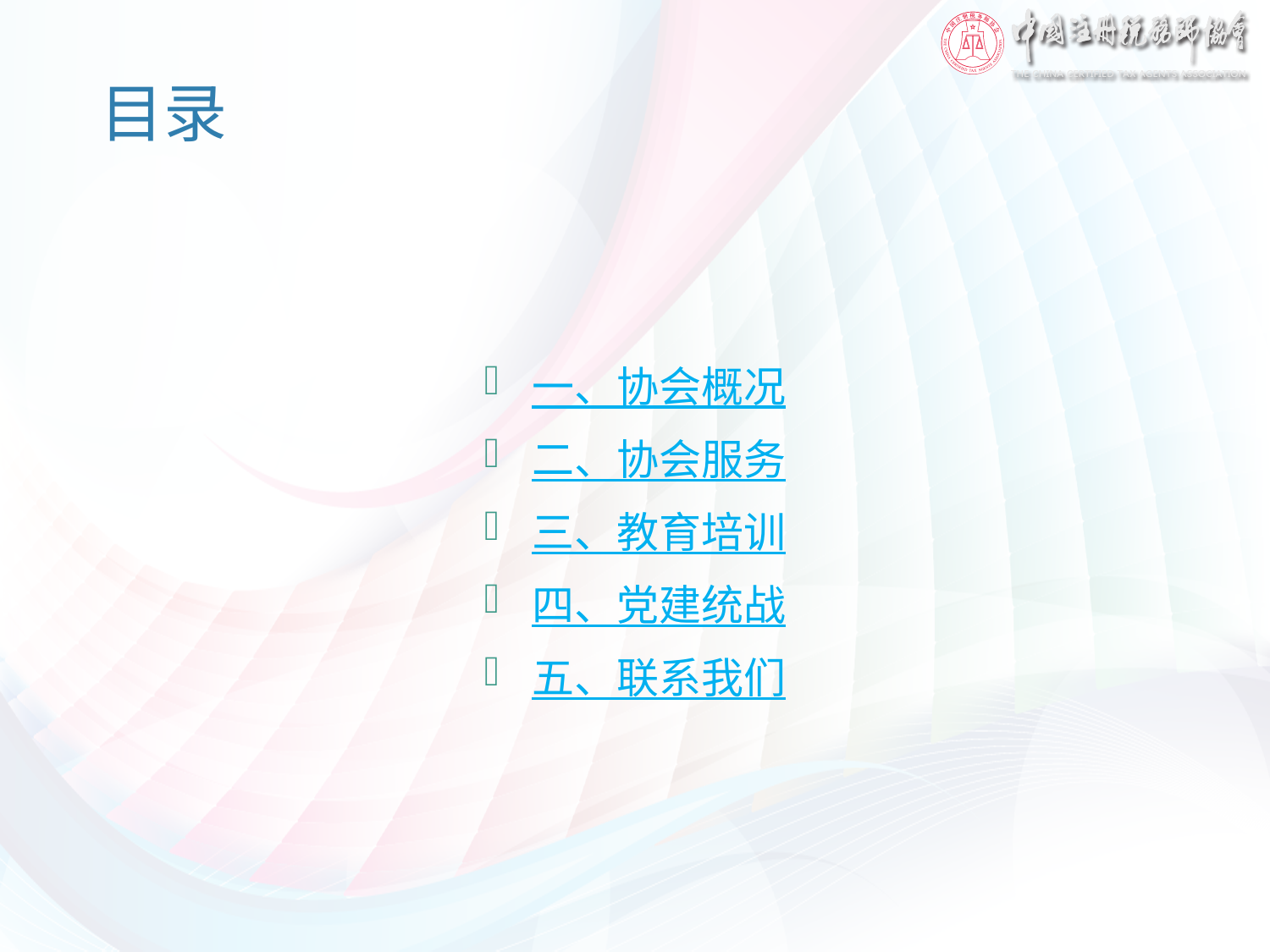

# 目录
一、协会概况
二、协会服务
三、教育培训
四、党建统战
五、联系我们